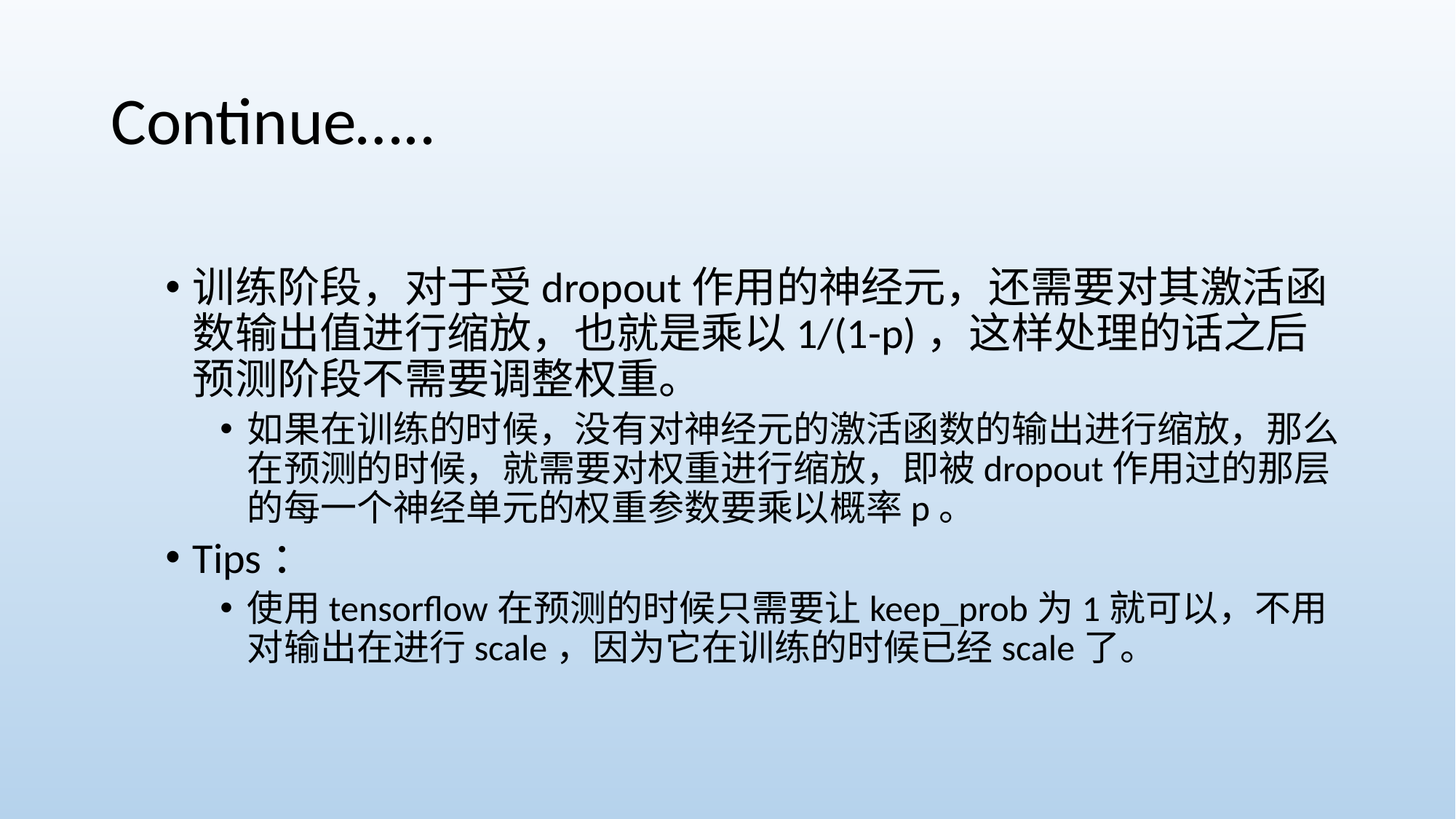

# Continue…..

训练阶段，对于受dropout作用的神经元，还需要对其激活函数输出值进行缩放，也就是乘以1/(1-p)，这样处理的话之后预测阶段不需要调整权重。
如果在训练的时候，没有对神经元的激活函数的输出进行缩放，那么在预测的时候，就需要对权重进行缩放，即被dropout作用过的那层的每一个神经单元的权重参数要乘以概率p。
Tips：
使用tensorflow在预测的时候只需要让keep_prob为1就可以，不用对输出在进行scale，因为它在训练的时候已经scale了。